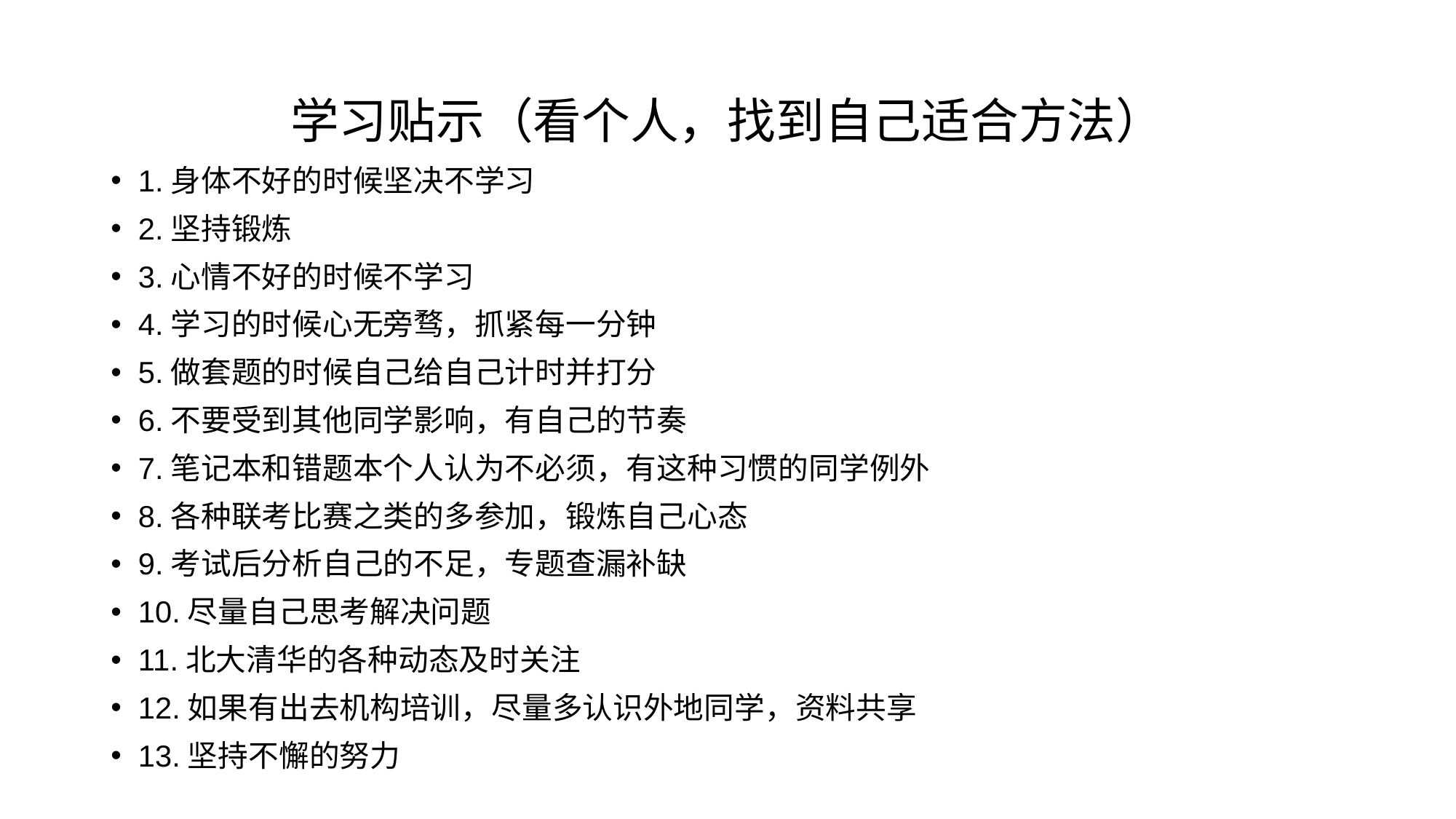

# 学习贴示（看个人，找到自己适合方法）
1.身体不好的时候坚决不学习
2.坚持锻炼
3.心情不好的时候不学习
4.学习的时候心无旁骛，抓紧每一分钟
5.做套题的时候自己给自己计时并打分
6.不要受到其他同学影响，有自己的节奏
7.笔记本和错题本个人认为不必须，有这种习惯的同学例外
8.各种联考比赛之类的多参加，锻炼自己心态
9.考试后分析自己的不足，专题查漏补缺
10.尽量自己思考解决问题
11.北大清华的各种动态及时关注
12.如果有出去机构培训，尽量多认识外地同学，资料共享
13.坚持不懈的努力